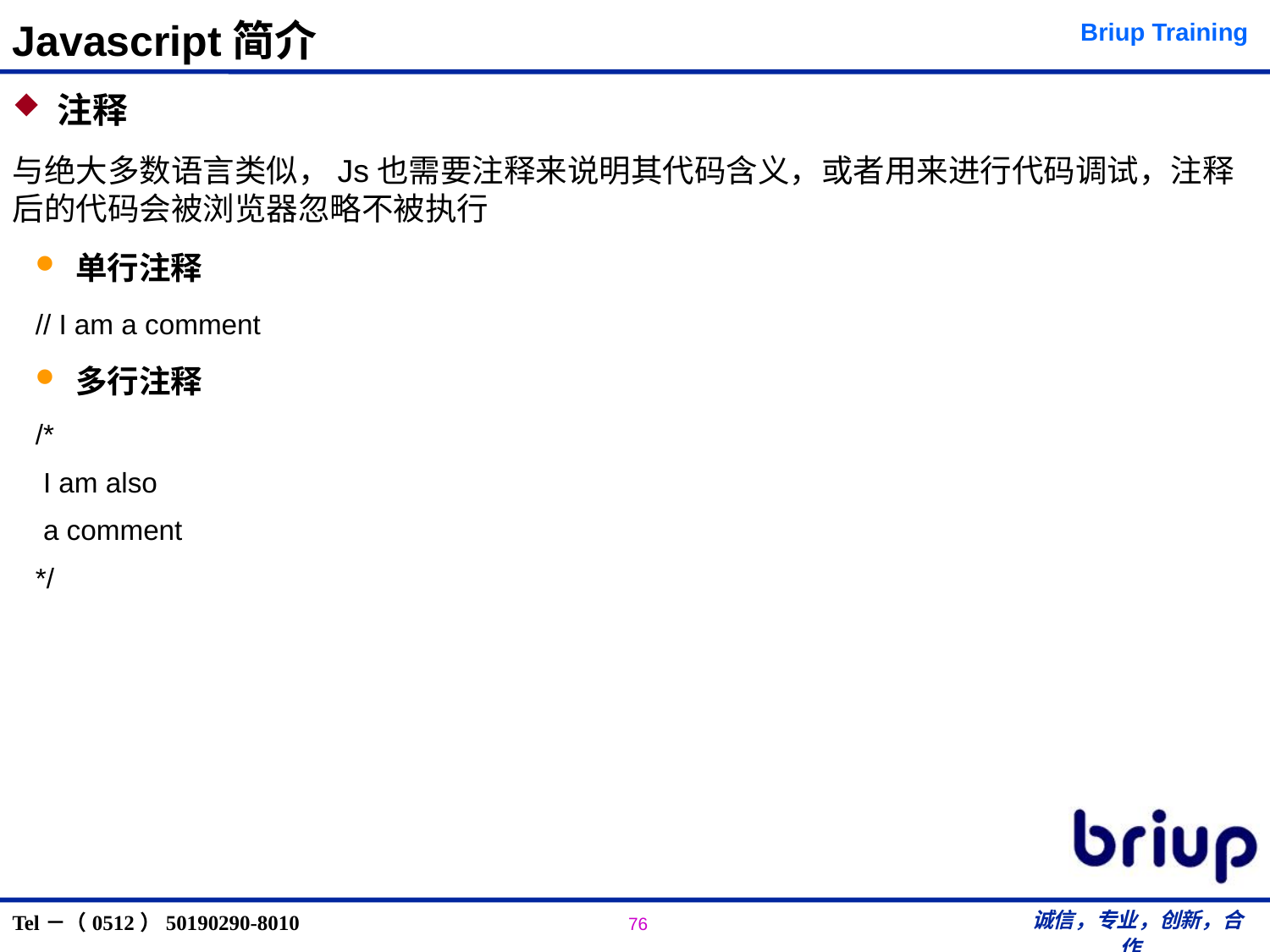

# Javascript简介
 注释
与绝大多数语言类似，Js也需要注释来说明其代码含义，或者用来进行代码调试，注释后的代码会被浏览器忽略不被执行
 单行注释
// I am a comment
 多行注释
/*
 I am also
 a comment
*/